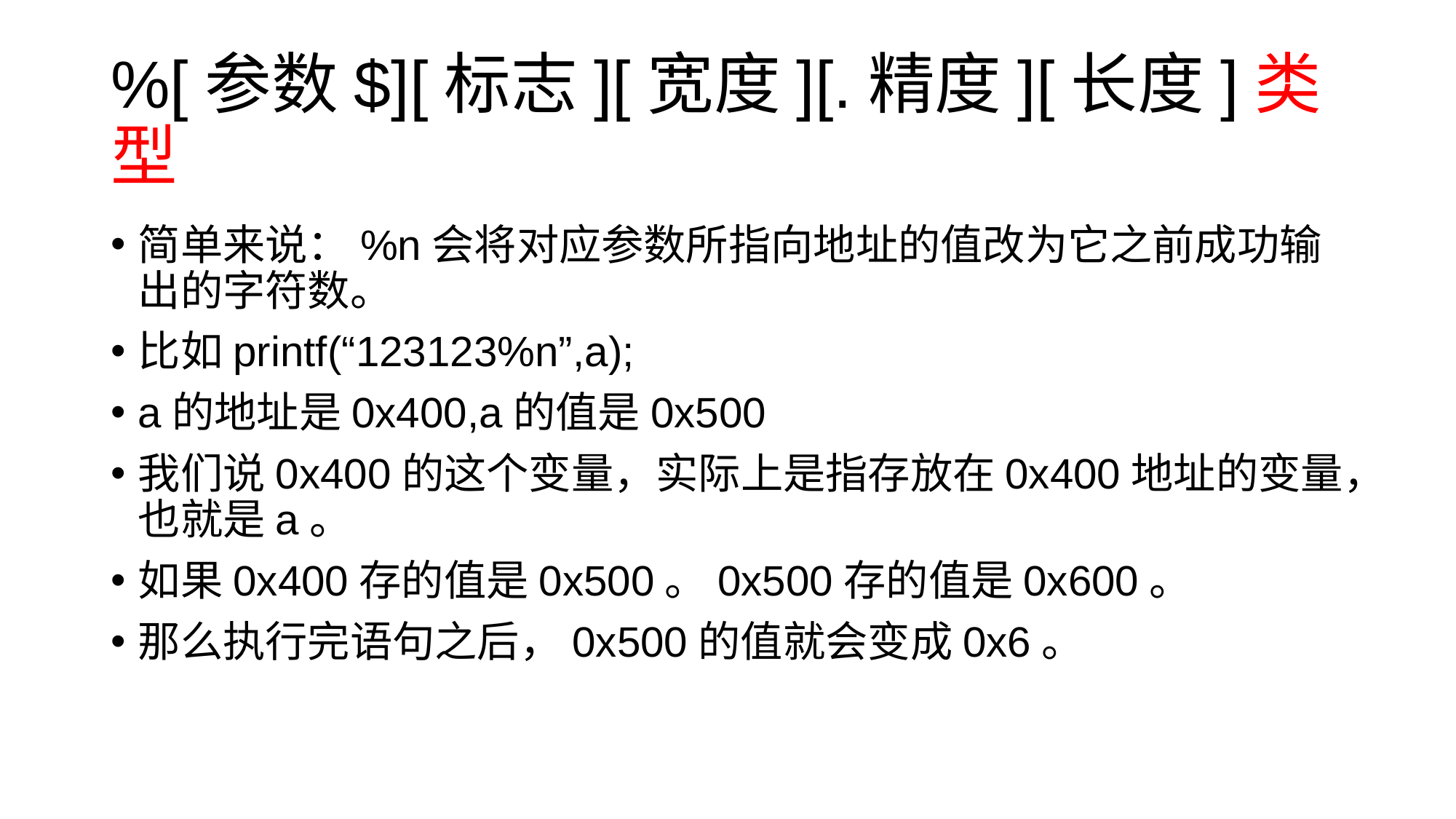

# %[参数$][标志][宽度][.精度][长度]类型
简单来说：%n会将对应参数所指向地址的值改为它之前成功输出的字符数。
比如printf(“123123%n”,a);
a的地址是0x400,a的值是0x500
我们说0x400的这个变量，实际上是指存放在0x400地址的变量，也就是a。
如果0x400存的值是0x500。0x500存的值是0x600。
那么执行完语句之后，0x500的值就会变成0x6。